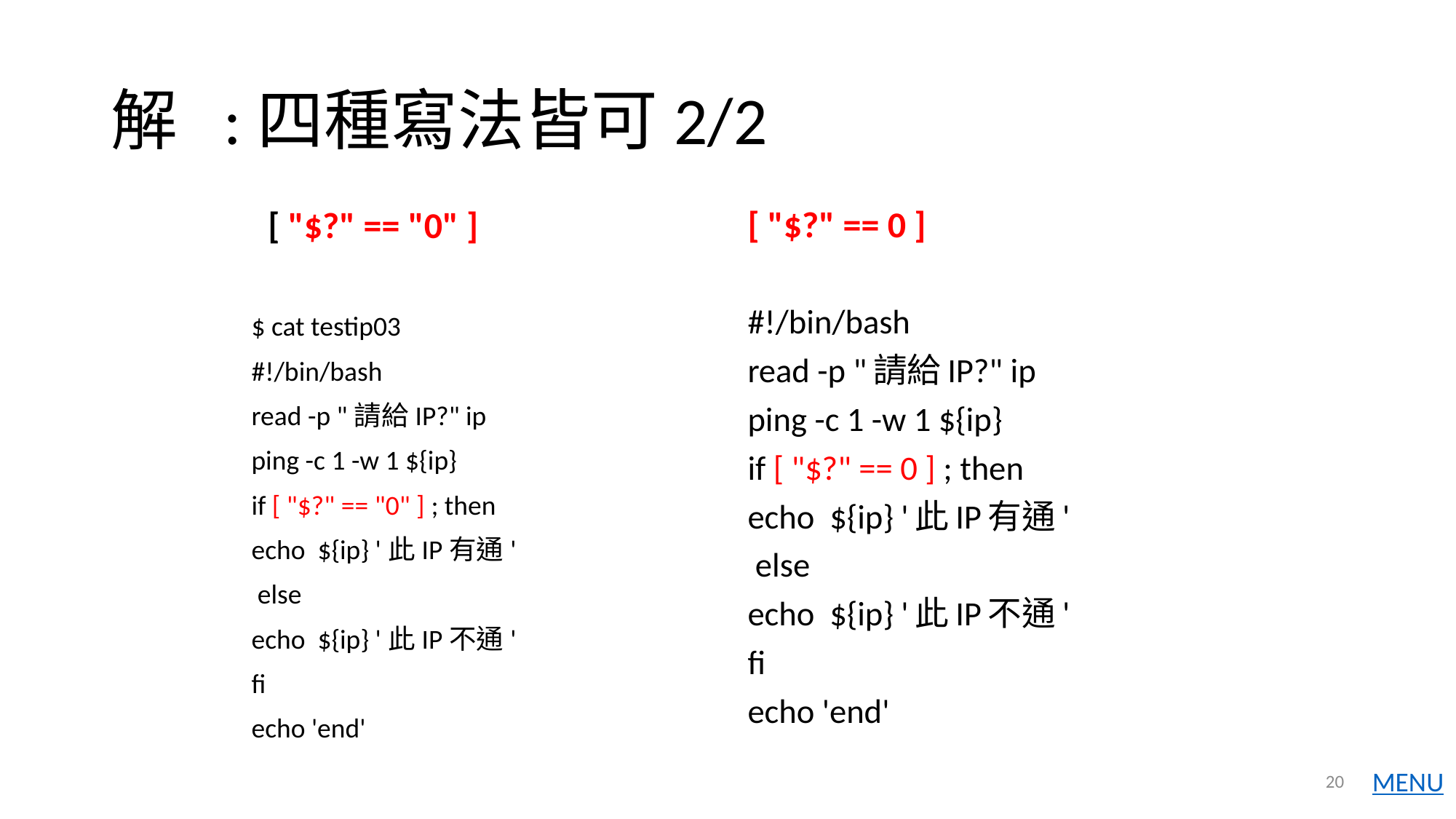

# 解  :四種寫法皆可2/2
[ "$?" == 0 ]
[ "$?" == "0" ]
#!/bin/bash
read -p "請給IP?" ip
ping -c 1 -w 1 ${ip}
if [ "$?" == 0 ] ; then
echo  ${ip} '此IP有通'
 else
echo  ${ip} '此IP不通'
fi
echo 'end'

$ cat testip03
#!/bin/bash
read -p "請給IP?" ip
ping -c 1 -w 1 ${ip}
if [ "$?" == "0" ] ; then
echo  ${ip} '此IP有通'
 else
echo  ${ip} '此IP不通'
fi
echo 'end'

20